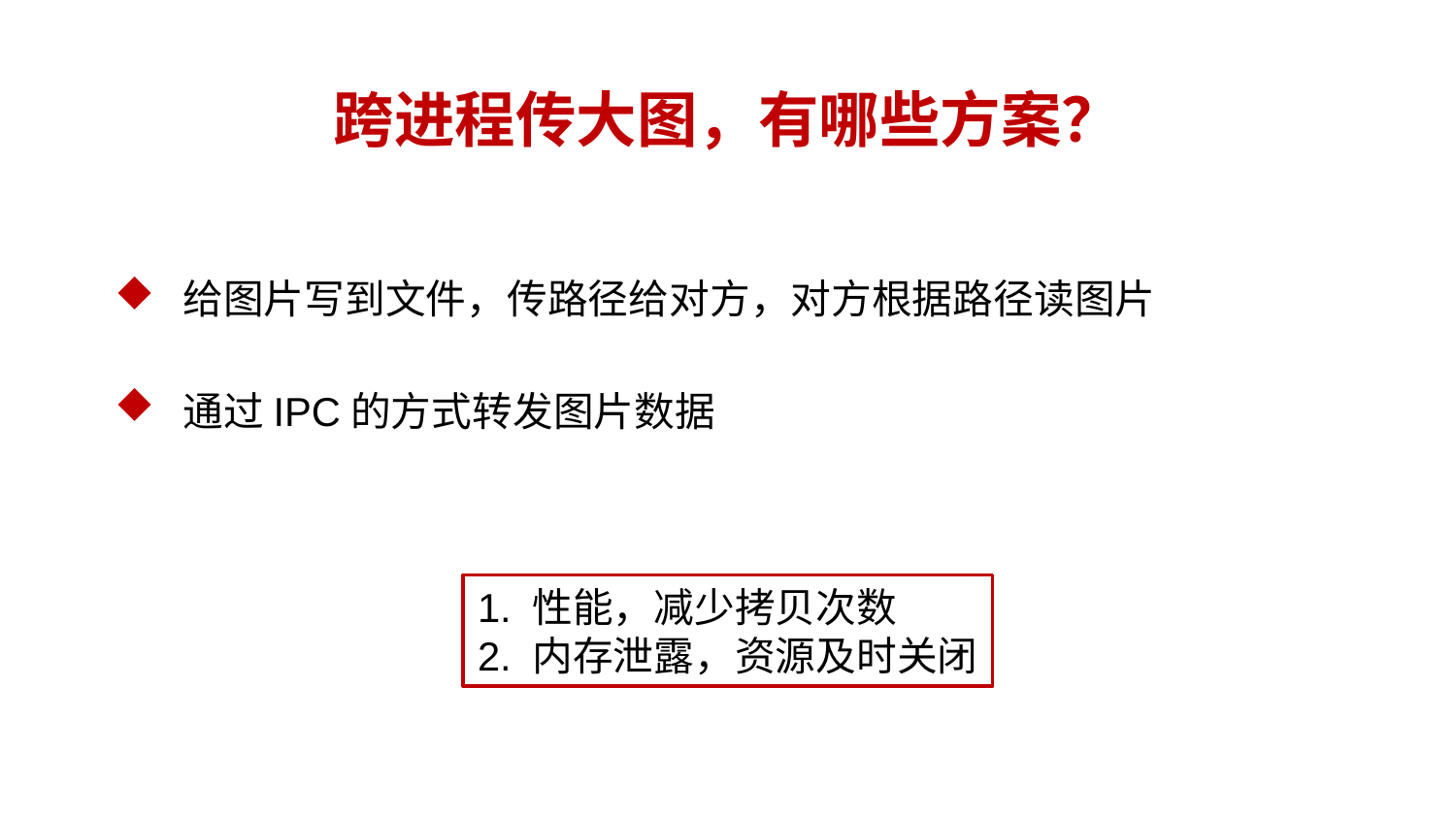

# 跨进程传大图，有哪些方案？
  给图片写到文件，传路径给对方，对方根据路径读图片
  通过IPC的方式转发图片数据
性能，减少拷贝次数
内存泄露，资源及时关闭